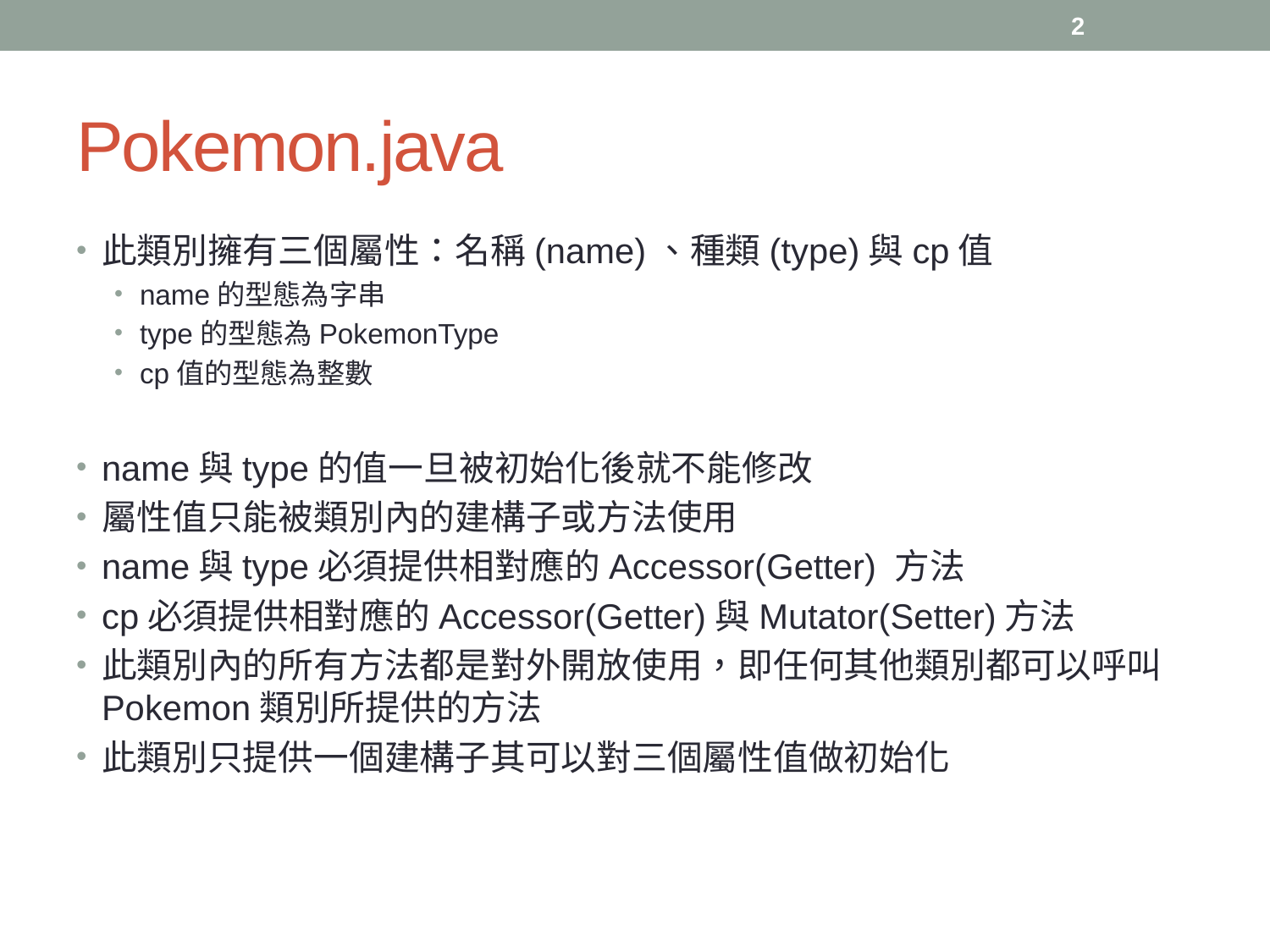

2
# Pokemon.java
此類別擁有三個屬性：名稱(name)、種類(type)與cp值
name的型態為字串
type的型態為PokemonType
cp值的型態為整數

name與type的值一旦被初始化後就不能修改
屬性值只能被類別內的建構子或方法使用
name與type必須提供相對應的Accessor(Getter) 方法
cp必須提供相對應的Accessor(Getter)與Mutator(Setter)方法
此類別內的所有方法都是對外開放使用，即任何其他類別都可以呼叫Pokemon類別所提供的方法
此類別只提供一個建構子其可以對三個屬性值做初始化